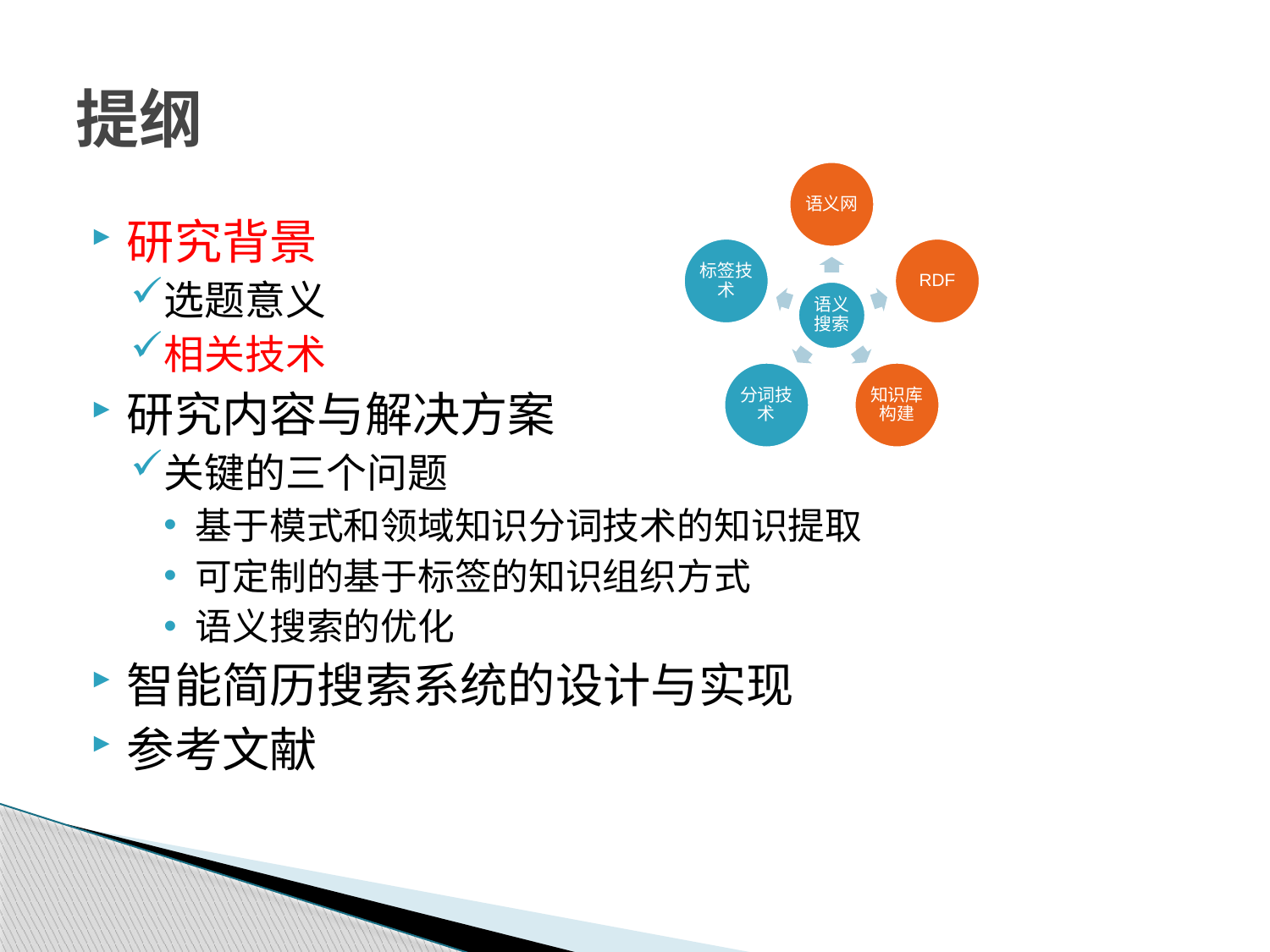

# 提纲
语义搜索

语义网

RDF

知识库构建

分词技术

标签技术
研究背景
选题意义
相关技术
研究内容与解决方案
关键的三个问题
基于模式和领域知识分词技术的知识提取
可定制的基于标签的知识组织方式
语义搜索的优化
智能简历搜索系统的设计与实现
参考文献